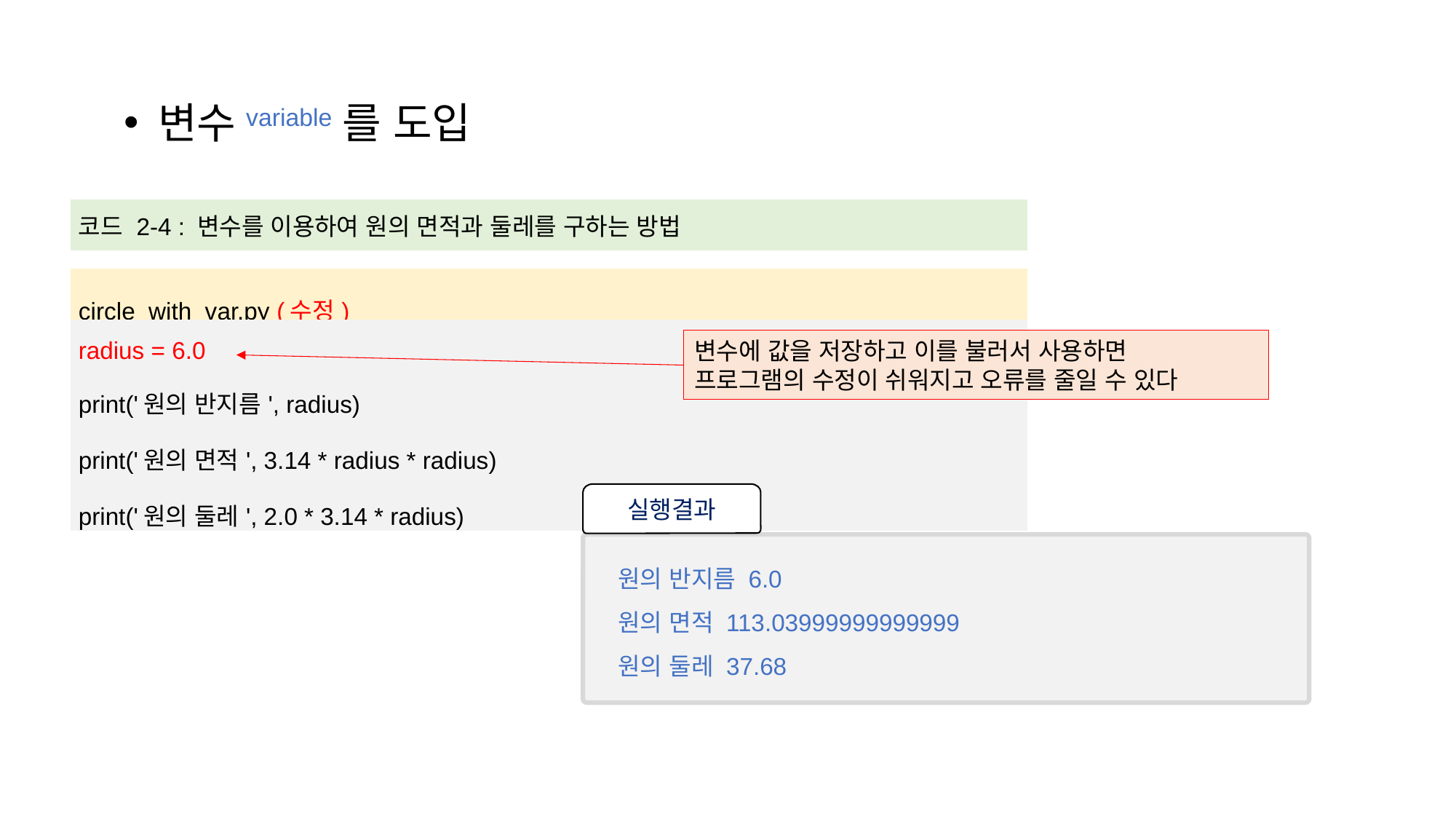

변수variable를 도입
| 코드 2-4 : 변수를 이용하여 원의 면적과 둘레를 구하는 방법 |
| --- |
|  |
| circle\_with\_var.py (수정) |
| radius = 6.0 print('원의 반지름', radius) print('원의 면적', 3.14 \* radius \* radius) print('원의 둘레', 2.0 \* 3.14 \* radius) |

변수에 값을 저장하고 이를 불러서 사용하면
프로그램의 수정이 쉬워지고 오류를 줄일 수 있다
실행결과

원의 반지름 6.0
원의 면적 113.03999999999999
원의 둘레 37.68